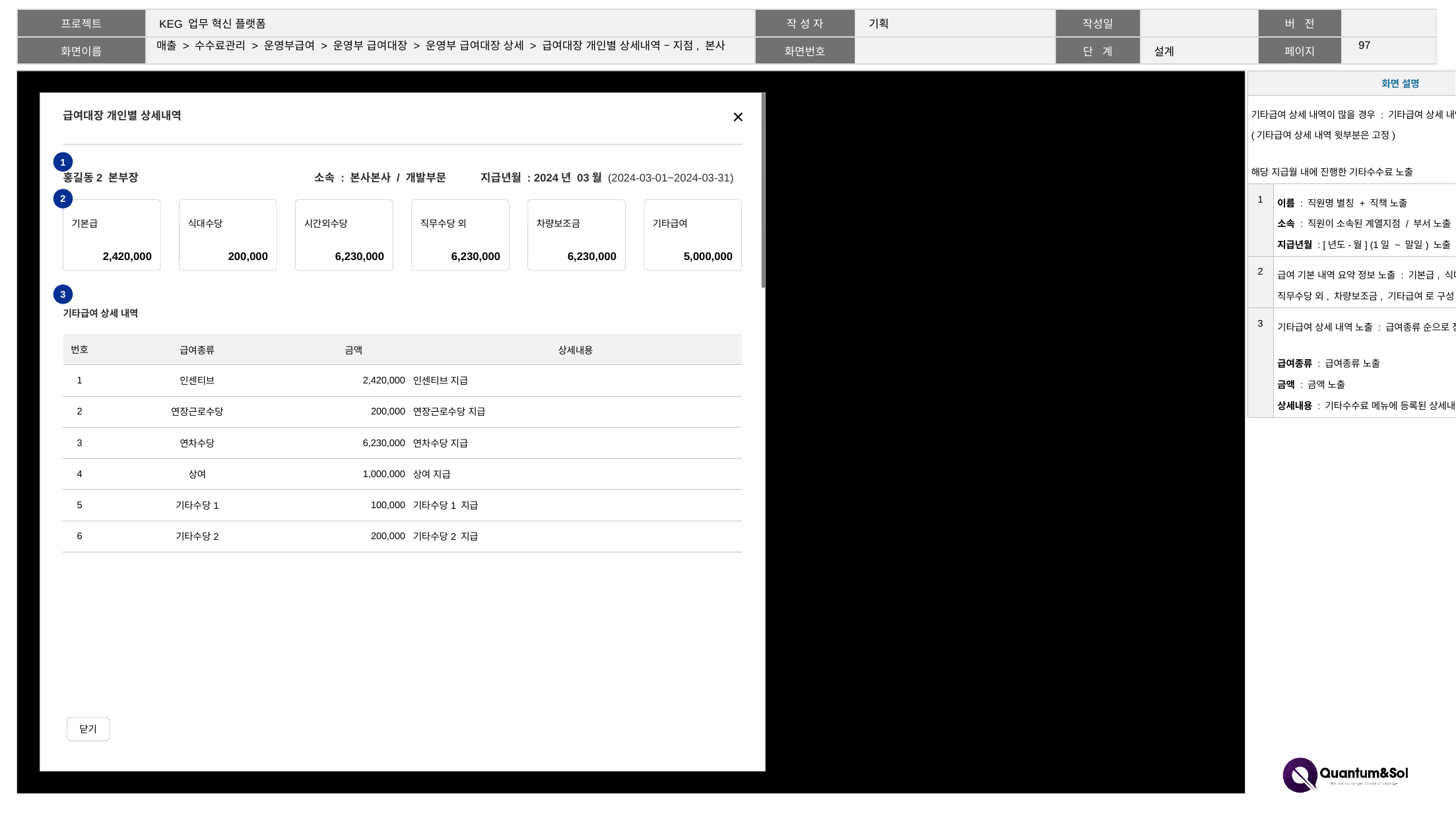

97

# 매출 > 수수료관리 > 운영부급여 > 운영부 급여대장 > 운영부 급여대장 상세 > 급여대장 개인별 상세내역 – 지점, 본사
| 화면 설명 |  |
| --- | --- |
| 기타급여 상세 내역이 많을 경우 : 기타급여 상세 내역 부분만 스크롤 처리됨(기타급여 상세 내역 윗부분은 고정) 해당 지급월 내에 진행한 기타수수료 노출 |  |
| 1 | 이름 : 직원명 별칭 + 직책 노출 소속 : 직원이 소속된 계열지점 / 부서 노출 지급년월 : [년도-월] (1일 ~ 말일) 노출 |
| 2 | 급여 기본 내역 요약 정보 노출 : 기본급, 식대수당, 시간외수당, 직무수당 외, 차량보조금, 기타급여 로 구성 |
| 3 | 기타급여 상세 내역 노출 : 급여종류 순으로 정렬 급여종류 : 급여종류 노출 금액 : 금액 노출 상세내용 : 기타수수료 메뉴에 등록된 상세내용 노출 |
급여대장 개인별 상세내역

1
홍길동2 본부장
소속 : 본사본사 / 개발부문
지급년월 : 2024년 03월 (2024-03-01~2024-03-31)
2
기본급
2,420,000
식대수당
200,000
시간외수당
6,230,000
직무수당 외
6,230,000
차량보조금
6,230,000
기타급여
5,000,000
3
기타급여 상세 내역
| 번호 | 급여종류 | 금액 | 상세내용 |
| --- | --- | --- | --- |
| 1 | 인센티브 | 2,420,000 | 인센티브 지급 |
| 2 | 연장근로수당 | 200,000 | 연장근로수당 지급 |
| 3 | 연차수당 | 6,230,000 | 연차수당 지급 |
| 4 | 상여 | 1,000,000 | 상여 지급 |
| 5 | 기타수당1 | 100,000 | 기타수당1 지급 |
| 6 | 기타수당2 | 200,000 | 기타수당2 지급 |
닫기